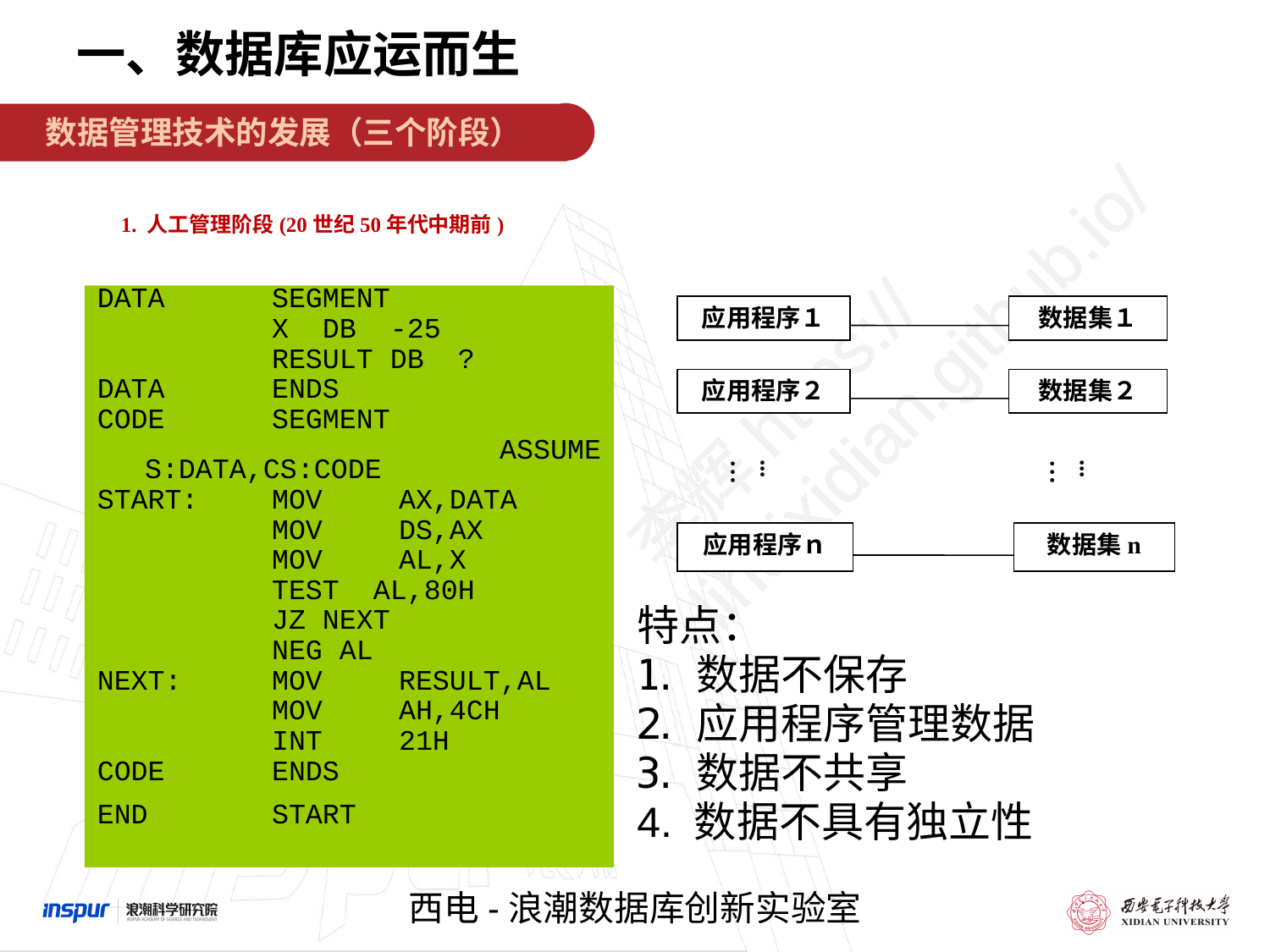

一、数据库应运而生

数据管理技术的发展（三个阶段）
1. 人工管理阶段(20世纪50年代中期前)
DATA	SEGMENT
     	X  DB  -25
      	RESULT DB  ?
DATA	ENDS
CODE	SEGMENT
      	ASSUME S:DATA,CS:CODE
START:	MOV	AX,DATA
      	MOV	DS,AX
      	MOV	AL,X
      	TEST  AL,80H
		JZ NEXT
		NEG AL
NEXT:	MOV 	RESULT,AL
		MOV 	AH,4CH
		INT 	21H
CODE	ENDS
END   	START
应用程序１
数据集１

应用程序２
数据集２

...…
...…
应用程序ｎ
数据集n

特点：
1. 数据不保存
2. 应用程序管理数据
3. 数据不共享
4. 数据不具有独立性